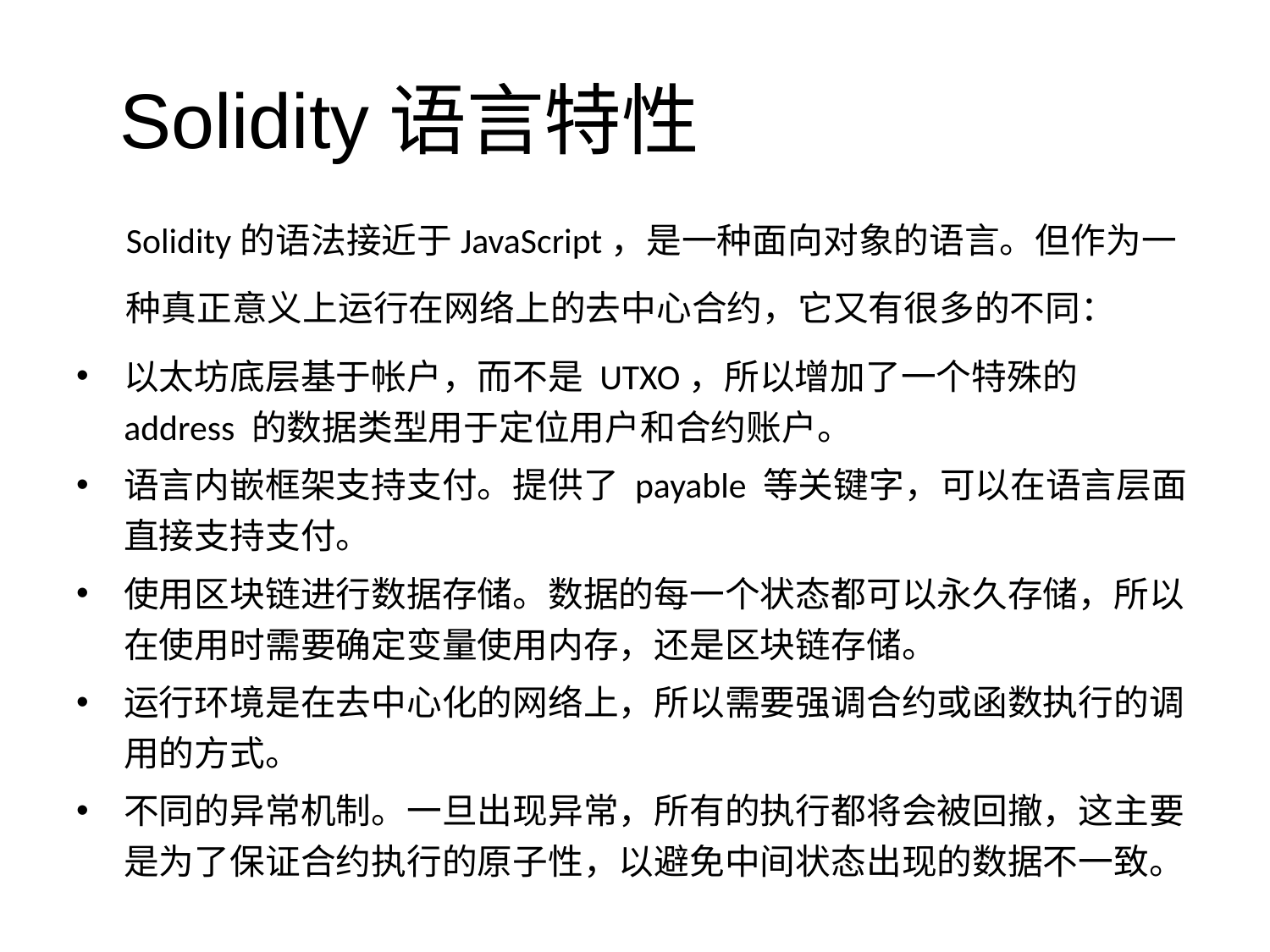

# Solidity语言特性
Solidity的语法接近于JavaScript，是一种面向对象的语言。但作为一种真正意义上运行在网络上的去中心合约，它又有很多的不同：
以太坊底层基于帐户，而不是 UTXO，所以增加了一个特殊的 address 的数据类型用于定位用户和合约账户。
语言内嵌框架支持支付。提供了 payable 等关键字，可以在语言层面直接支持支付。
使用区块链进行数据存储。数据的每一个状态都可以永久存储，所以在使用时需要确定变量使用内存，还是区块链存储。
运行环境是在去中心化的网络上，所以需要强调合约或函数执行的调用的方式。
不同的异常机制。一旦出现异常，所有的执行都将会被回撤，这主要是为了保证合约执行的原子性，以避免中间状态出现的数据不一致。